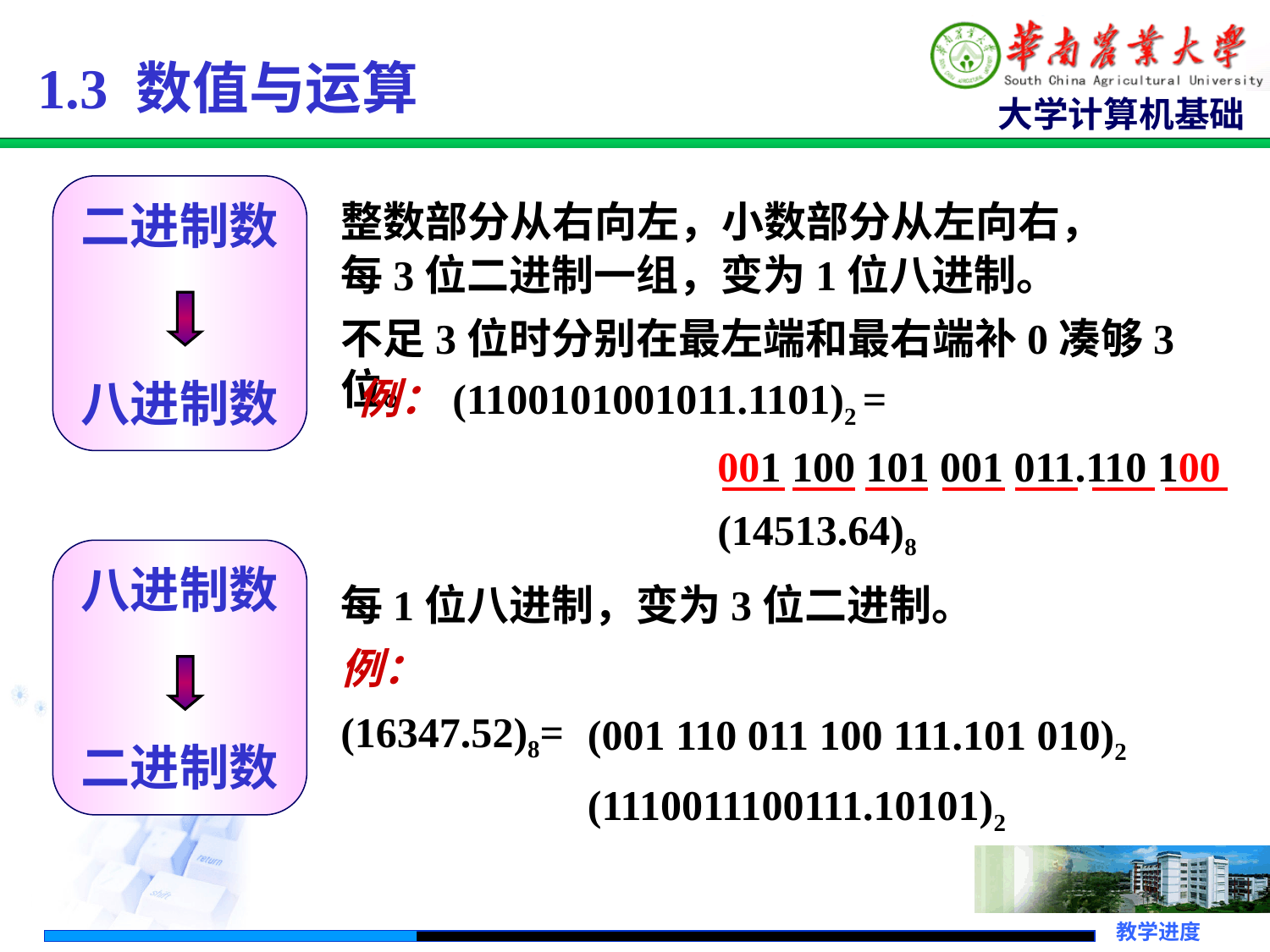

1.3 数值与运算
整数部分从右向左，小数部分从左向右，
每3位二进制一组，变为1位八进制。
不足3位时分别在最左端和最右端补0凑够3位。
二进制数
八进制数

例：(1100101001011.1101)2 =
001 100 101 001 011.110 100
(14513.64)8
八进制数
二进制数

每1位八进制，变为3位二进制。
例：
(16347.52)8=

(001 110 011 100 111.101 010)2
(1110011100111.10101)2